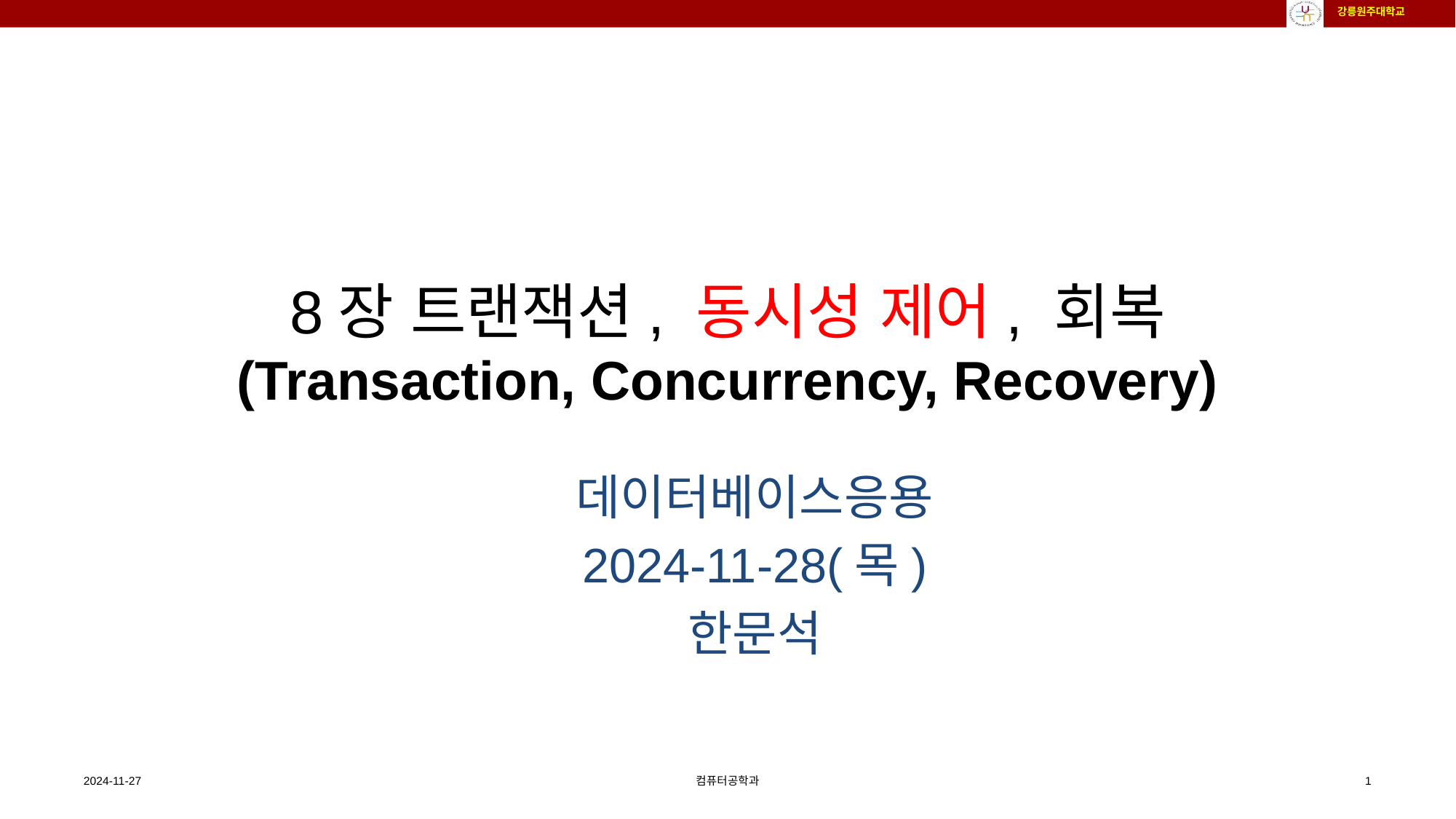

# 8장 트랜잭션, 동시성 제어, 회복 (Transaction, Concurrency, Recovery)
데이터베이스응용
2024-11-28(목)
한문석
2024-11-27
컴퓨터공학과
1